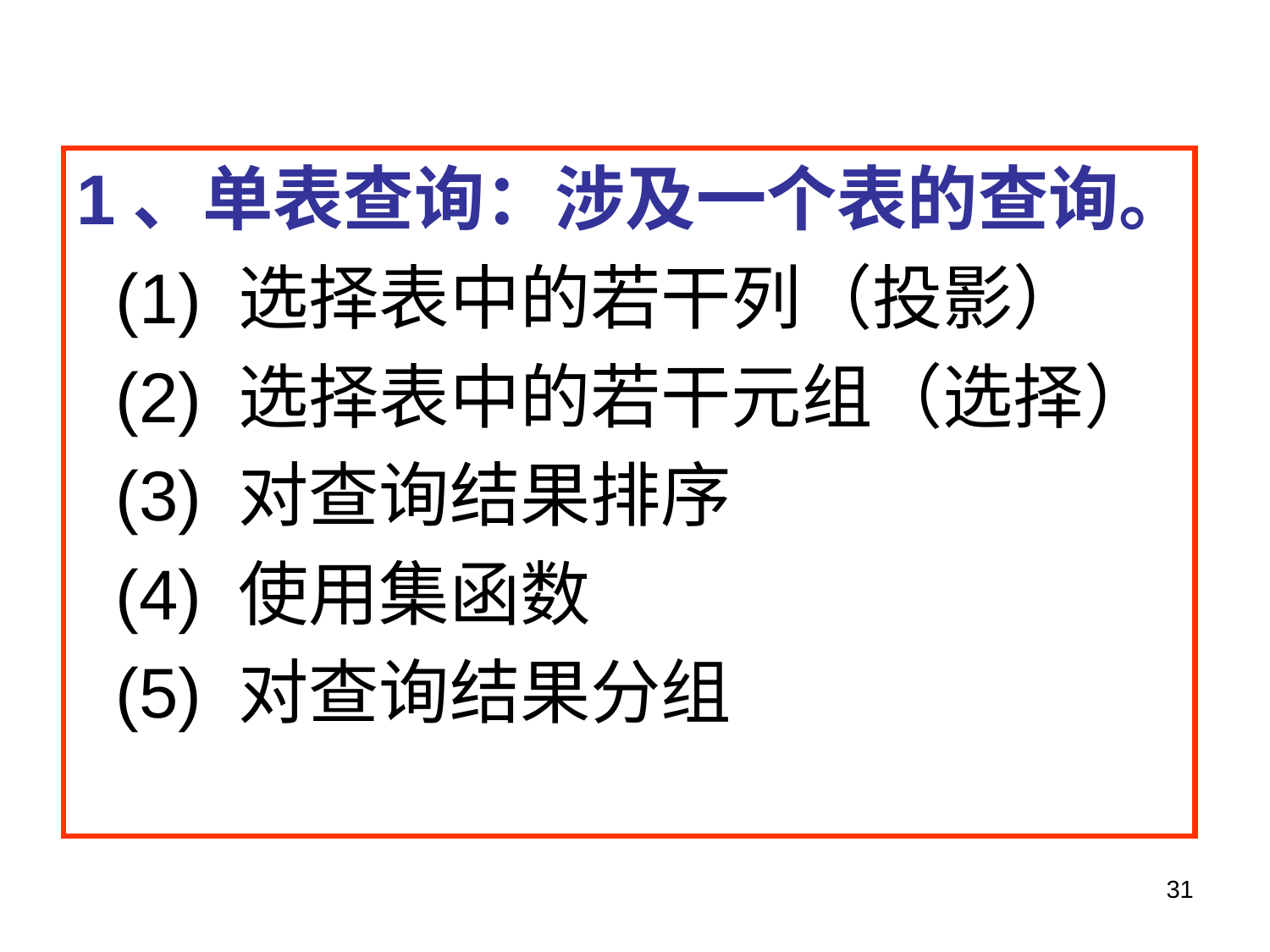

1、单表查询：涉及一个表的查询。
  (1) 选择表中的若干列（投影）
  (2) 选择表中的若干元组（选择）
  (3) 对查询结果排序
  (4) 使用集函数
  (5) 对查询结果分组
31